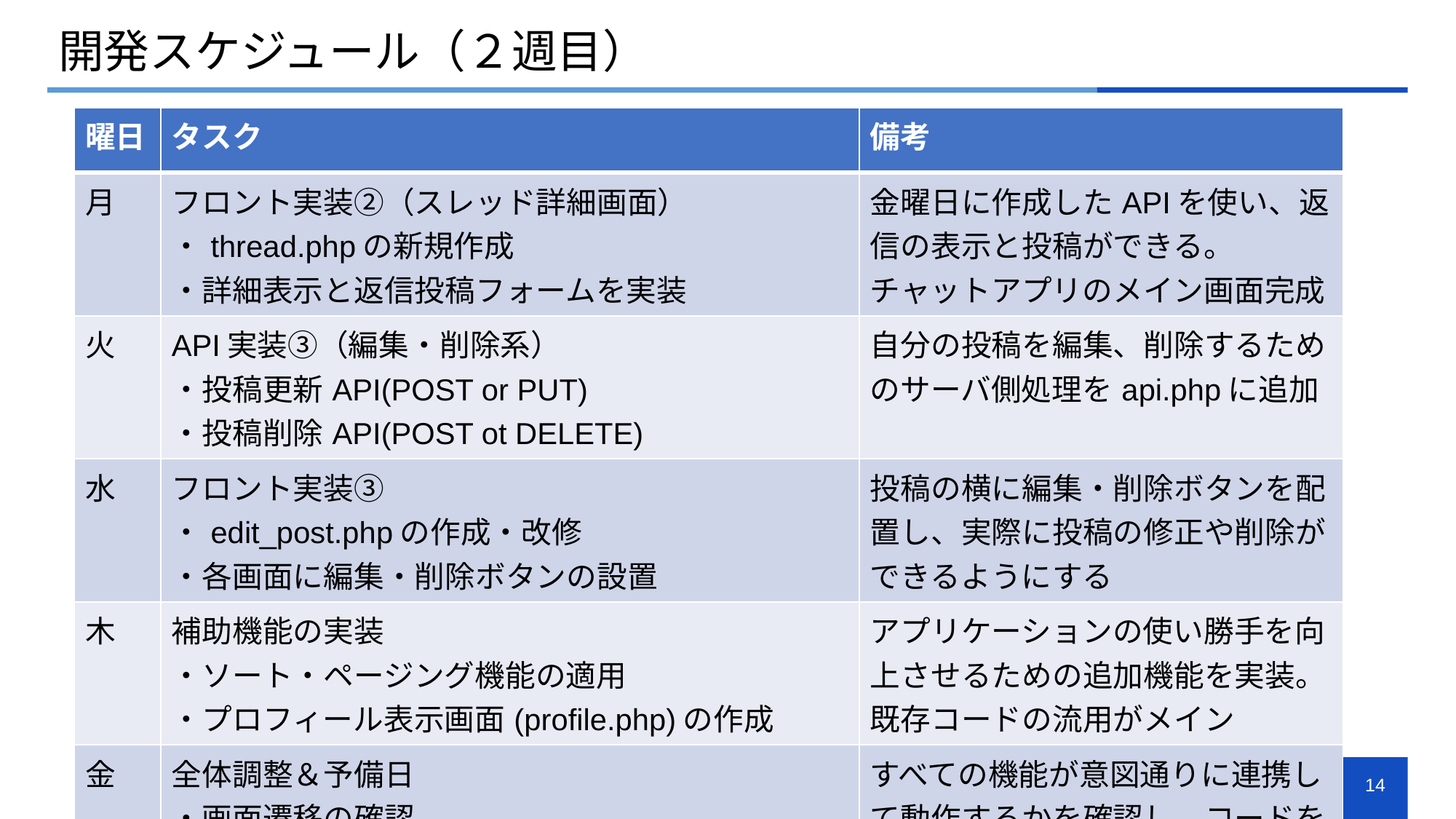

# 開発スケジュール（２週目）
| 曜日 | タスク | 備考 |
| --- | --- | --- |
| 月 | フロント実装②（スレッド詳細画面） ・thread.phpの新規作成 ・詳細表示と返信投稿フォームを実装 | 金曜日に作成したAPIを使い、返信の表示と投稿ができる。 チャットアプリのメイン画面完成 |
| 火 | API実装③（編集・削除系） ・投稿更新API(POST or PUT) ・投稿削除API(POST ot DELETE) | 自分の投稿を編集、削除するためのサーバ側処理をapi.phpに追加 |
| 水 | フロント実装③ ・edit\_post.phpの作成・改修 ・各画面に編集・削除ボタンの設置 | 投稿の横に編集・削除ボタンを配置し、実際に投稿の修正や削除ができるようにする |
| 木 | 補助機能の実装 ・ソート・ページング機能の適用 ・プロフィール表示画面(profile.php)の作成 | アプリケーションの使い勝手を向上させるための追加機能を実装。 既存コードの流用がメイン |
| 金 | 全体調整＆予備日 ・画面遷移の確認 ・表示崩れの修正、コードのリファクタリング | すべての機能が意図通りに連携して動作するかを確認し、コードを整理する。 遅延が発生した場合のバッファ |
14